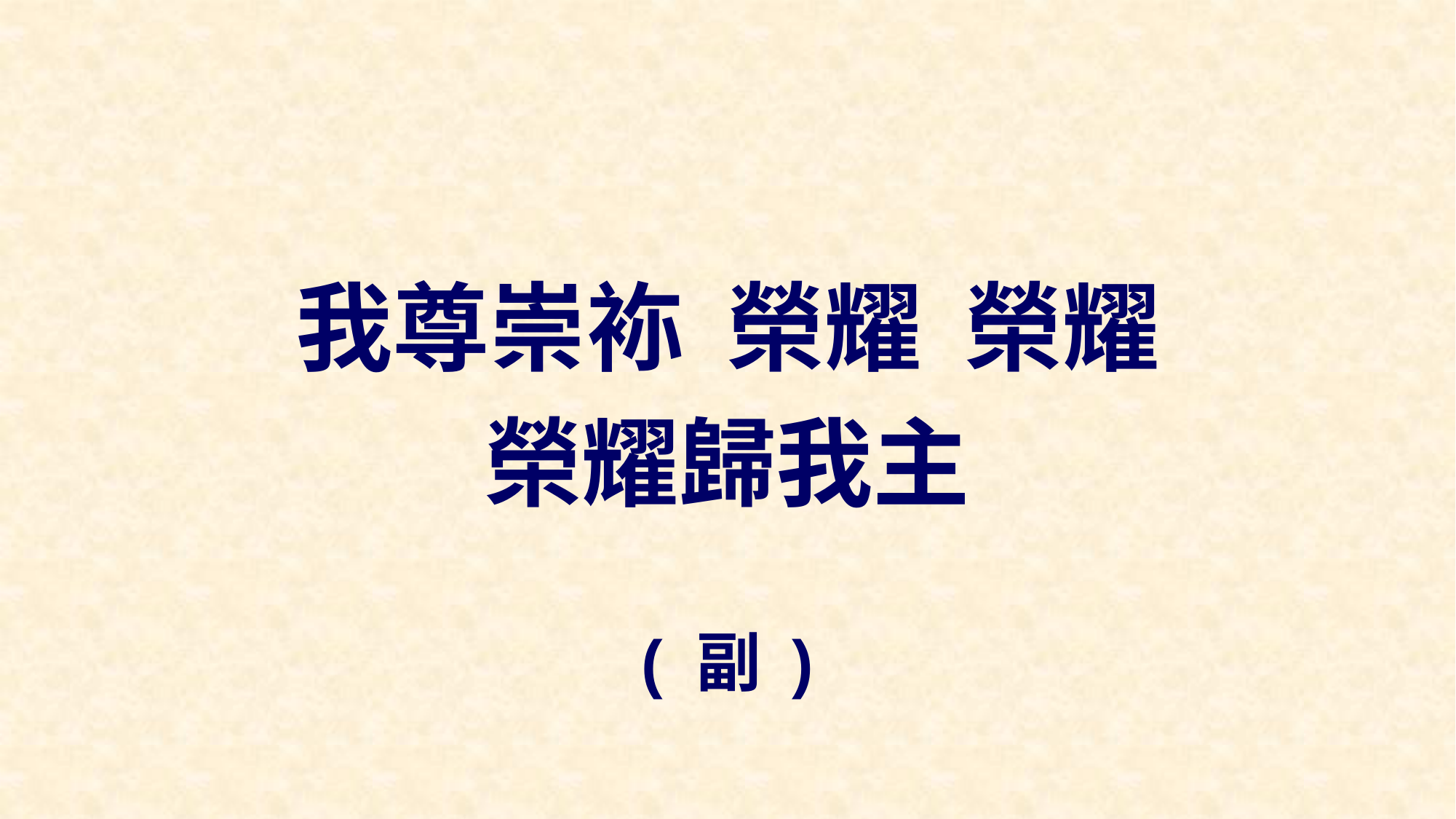

我尊崇袮  榮耀  榮耀
榮耀歸我主
( 副 )